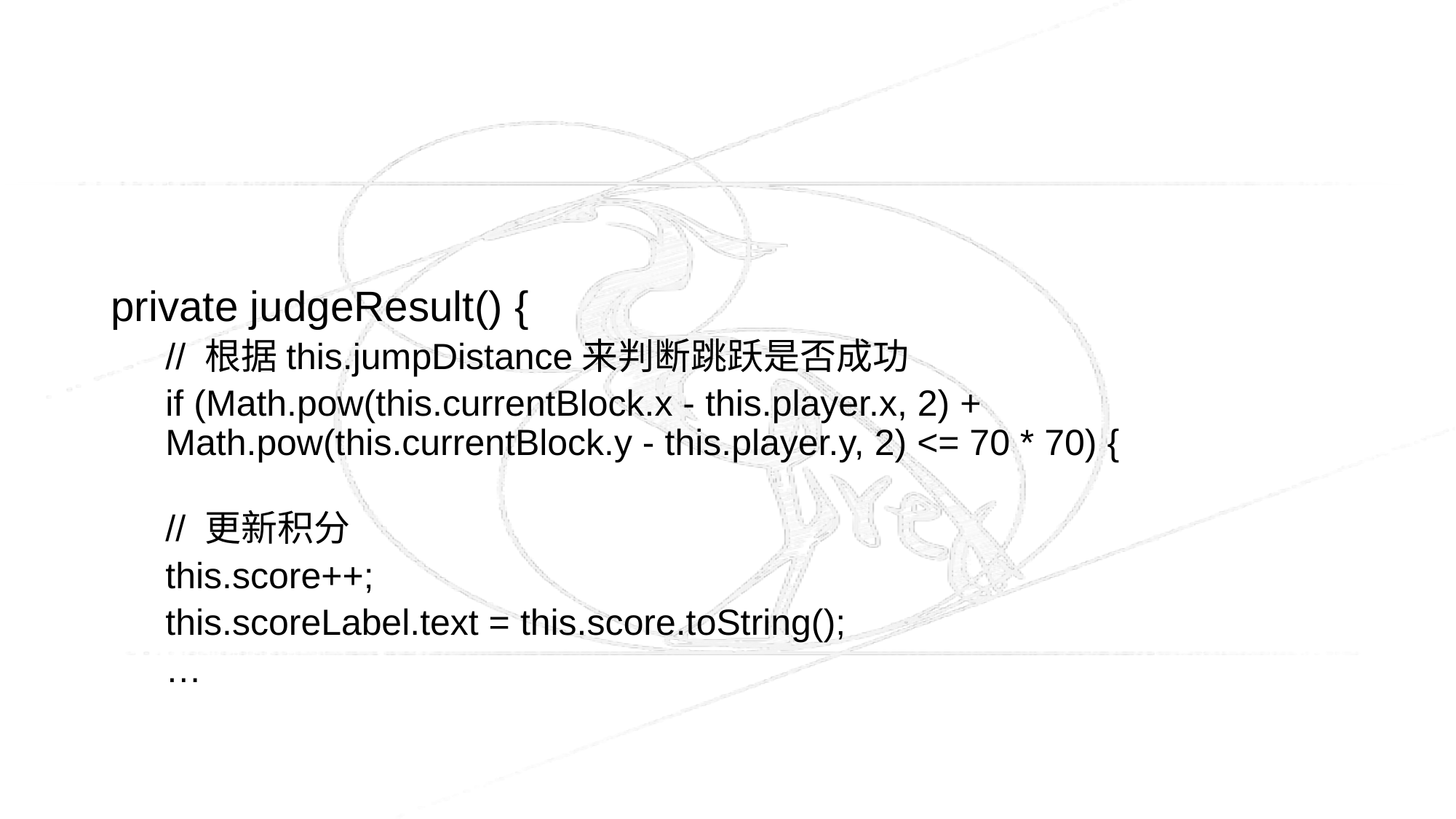

#

private judgeResult() {
// 根据this.jumpDistance来判断跳跃是否成功
if (Math.pow(this.currentBlock.x - this.player.x, 2) + Math.pow(this.currentBlock.y - this.player.y, 2) <= 70 * 70) {
// 更新积分
this.score++;
this.scoreLabel.text = this.score.toString();
…